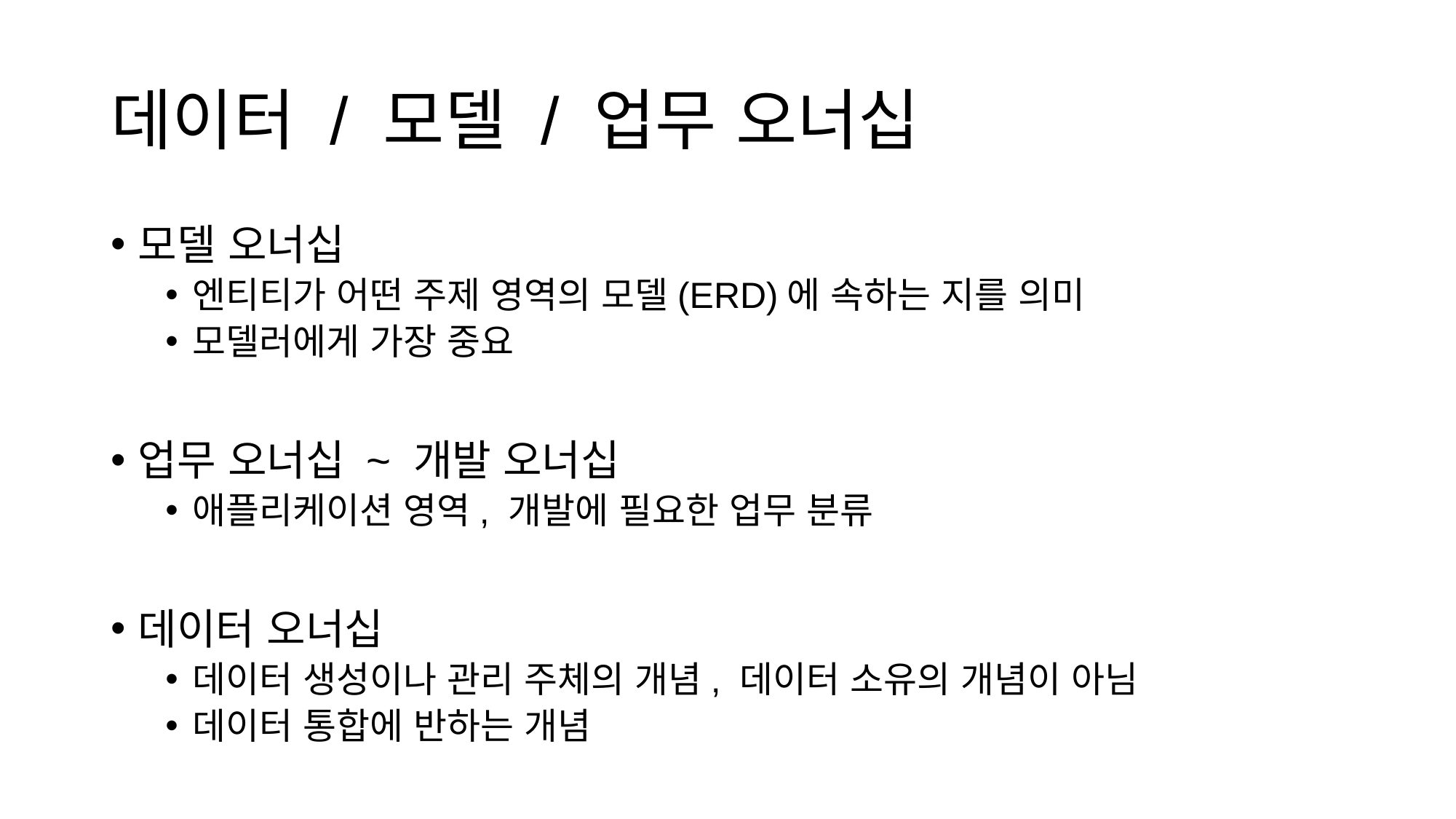

# 데이터 / 모델 / 업무 오너십
모델 오너십
엔티티가 어떤 주제 영역의 모델(ERD)에 속하는 지를 의미
모델러에게 가장 중요

업무 오너십 ~ 개발 오너십
애플리케이션 영역, 개발에 필요한 업무 분류

데이터 오너십
데이터 생성이나 관리 주체의 개념, 데이터 소유의 개념이 아님
데이터 통합에 반하는 개념